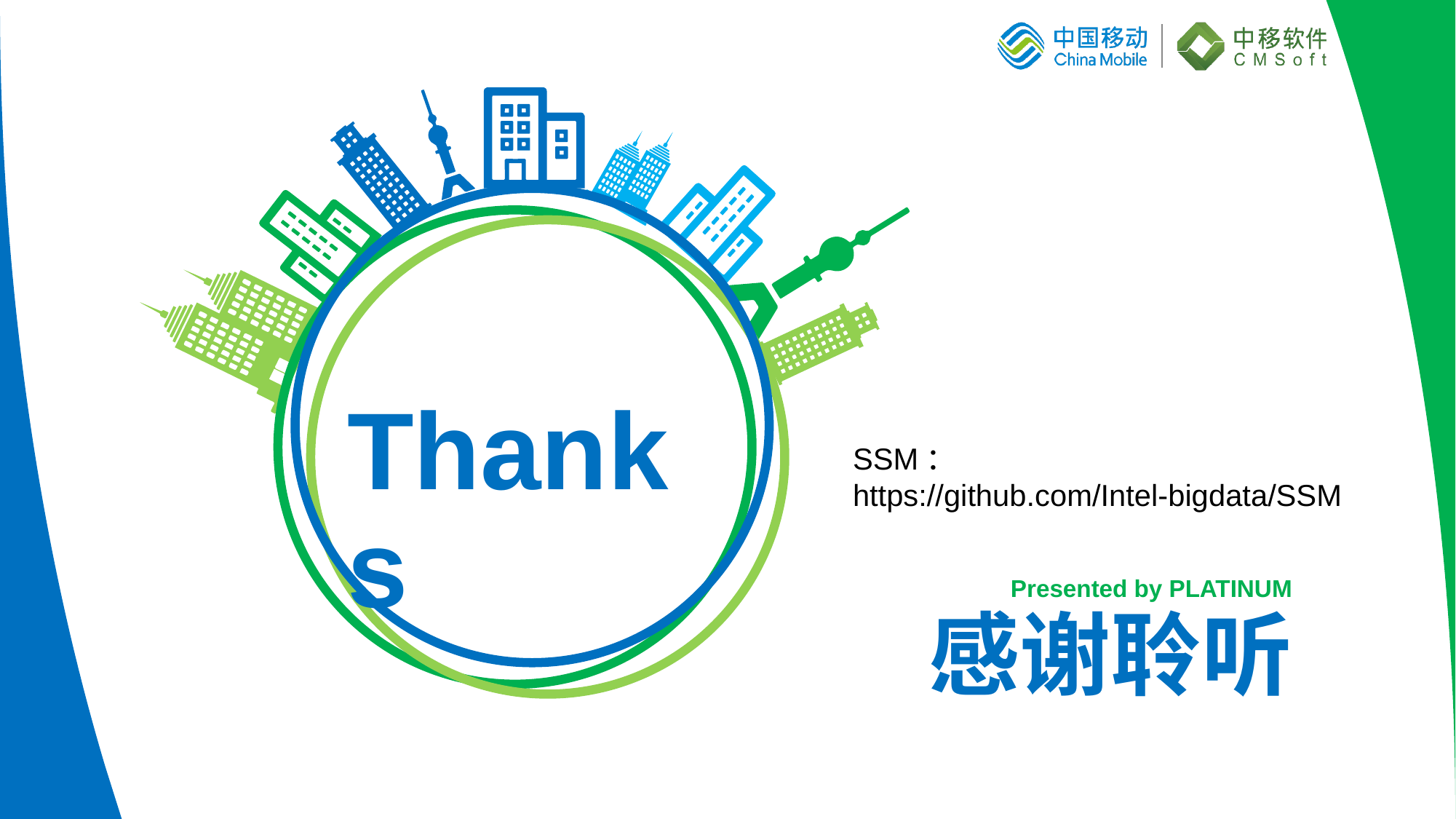

Thanks
SSM：
https://github.com/Intel-bigdata/SSM
Presented by PLATINUM
感谢聆听